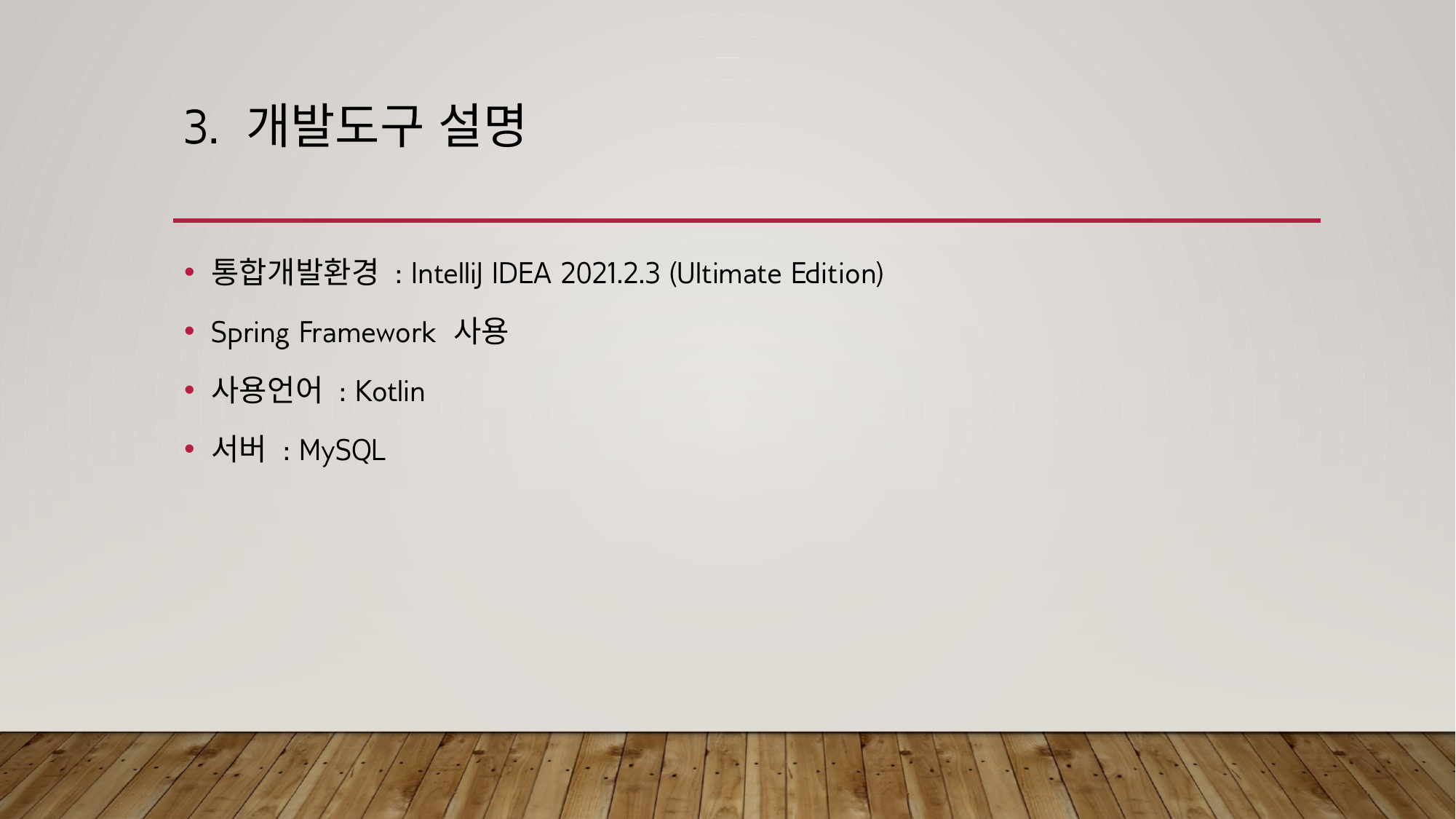

# 3. 개발도구 설명
통합개발환경 : IntelliJ IDEA 2021.2.3 (Ultimate Edition)
Spring Framework 사용
사용언어 : Kotlin
서버 : MySQL